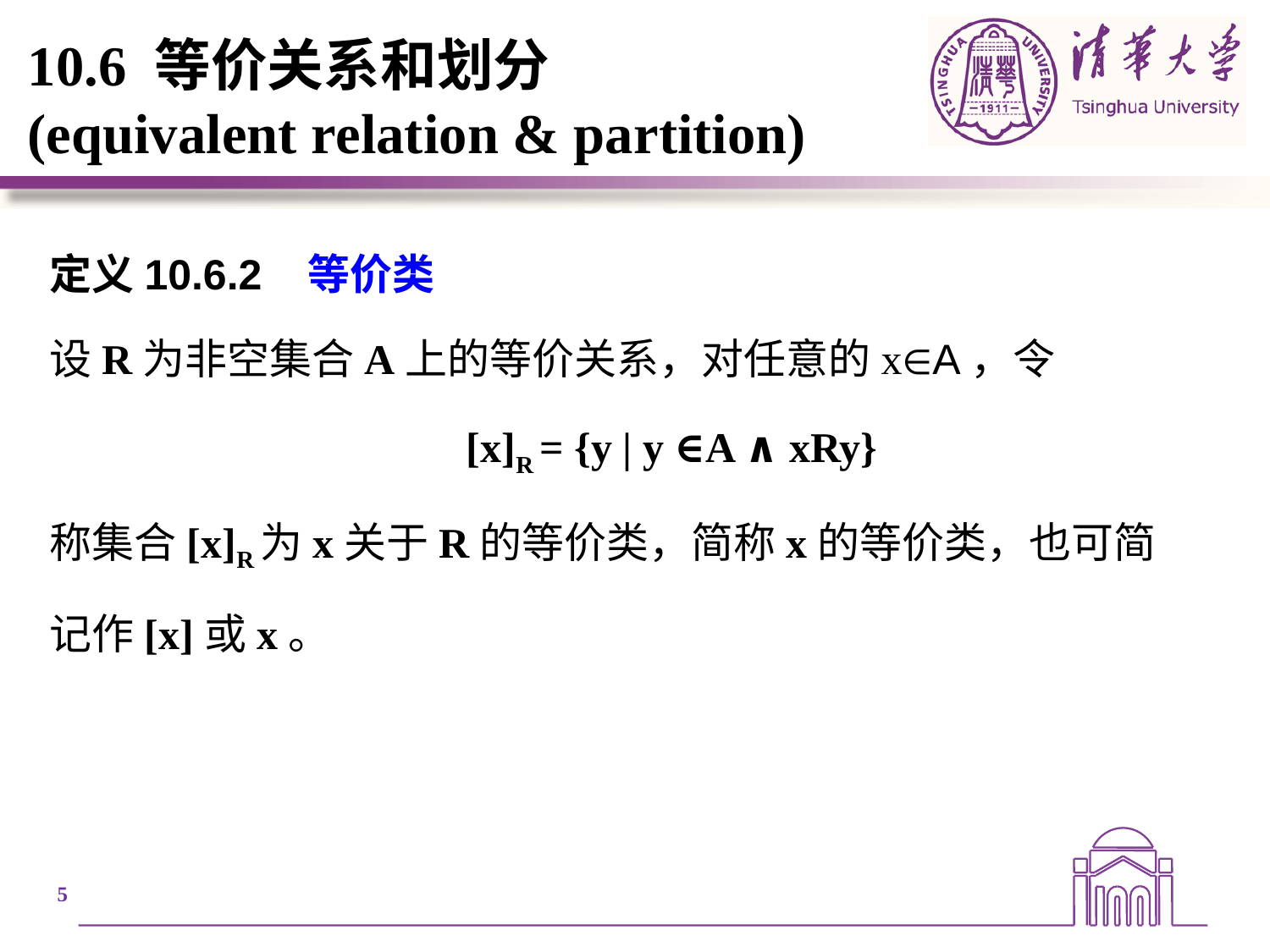

# 10.6 等价关系和划分 (equivalent relation & partition)
定义10.6.2   等价类
设R为非空集合A上的等价关系，对任意的x∈A，令
 				[x]R = {y | y ∈A ∧ xRy}
称集合[x]R为x关于R的等价类，简称x的等价类，也可简
记作[x]或x。